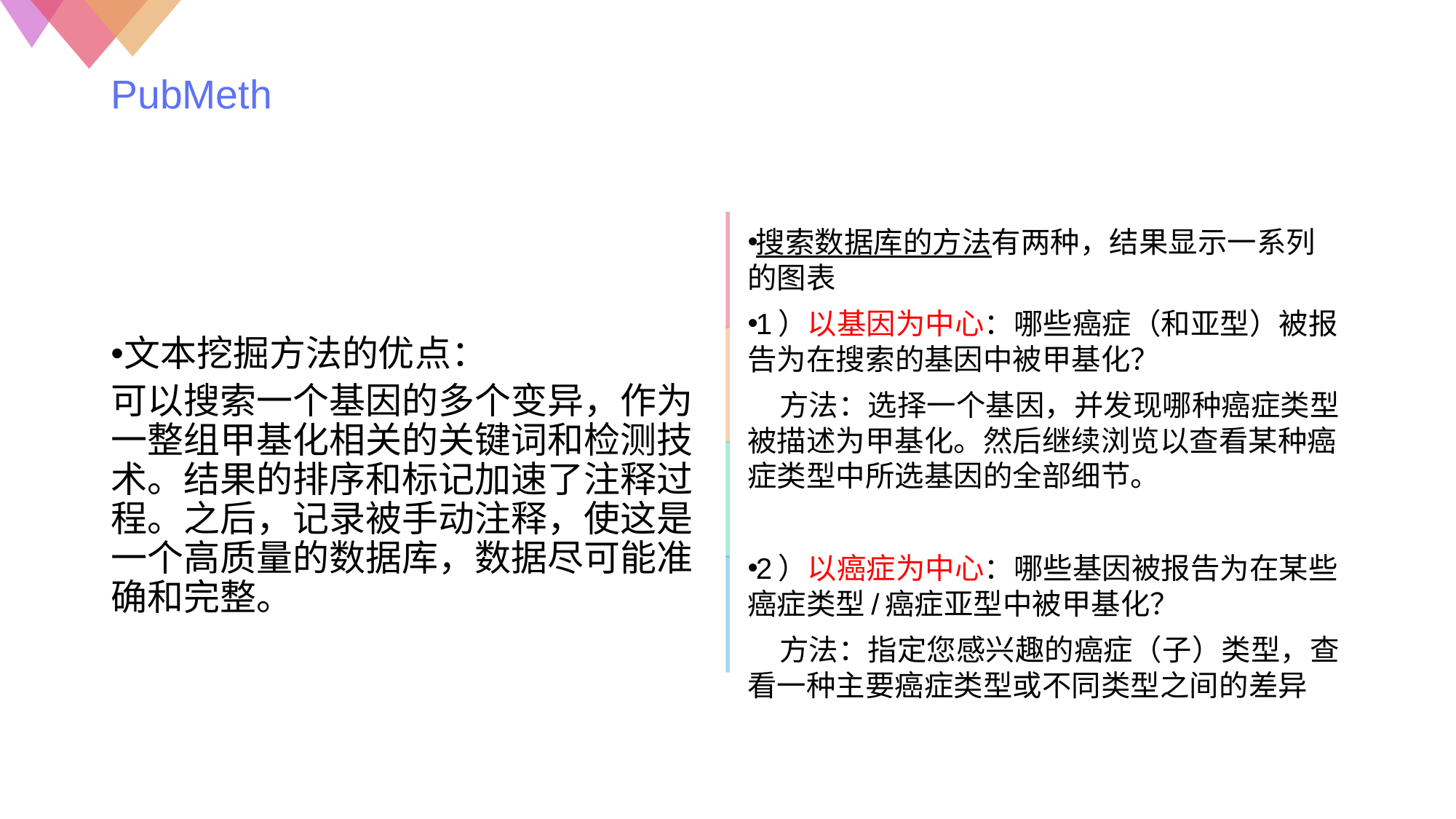

# PubMeth

文本挖掘方法的优点：
可以搜索一个基因的多个变异，作为一整组甲基化相关的关键词和检测技术。结果的排序和标记加速了注释过程。之后，记录被手动注释，使这是一个高质量的数据库，数据尽可能准确和完整。
搜索数据库的方法有两种，结果显示一系列的图表
1）以基因为中心：哪些癌症（和亚型）被报告为在搜索的基因中被甲基化？
    方法：选择一个基因，并发现哪种癌症类型被描述为甲基化。然后继续浏览以查看某种癌症类型中所选基因的全部细节。

2）以癌症为中心：哪些基因被报告为在某些癌症类型/癌症亚型中被甲基化？
    方法：指定您感兴趣的癌症（子）类型，查看一种主要癌症类型或不同类型之间的差异